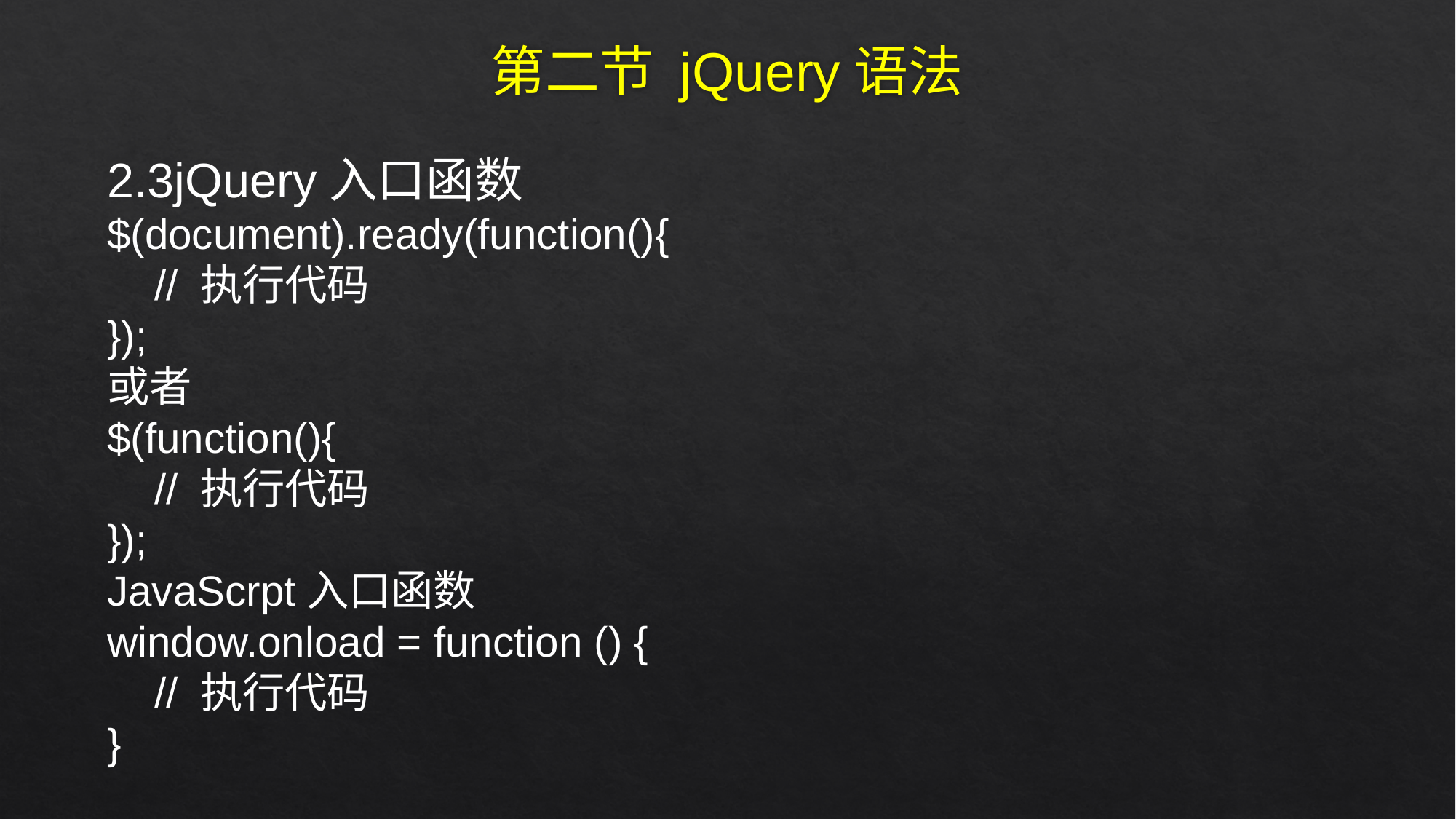

# 第二节 jQuery语法
2.3jQuery入口函数
$(document).ready(function(){
    // 执行代码
});
或者
$(function(){
    // 执行代码
});
JavaScrpt入口函数
window.onload = function () {
    // 执行代码
}